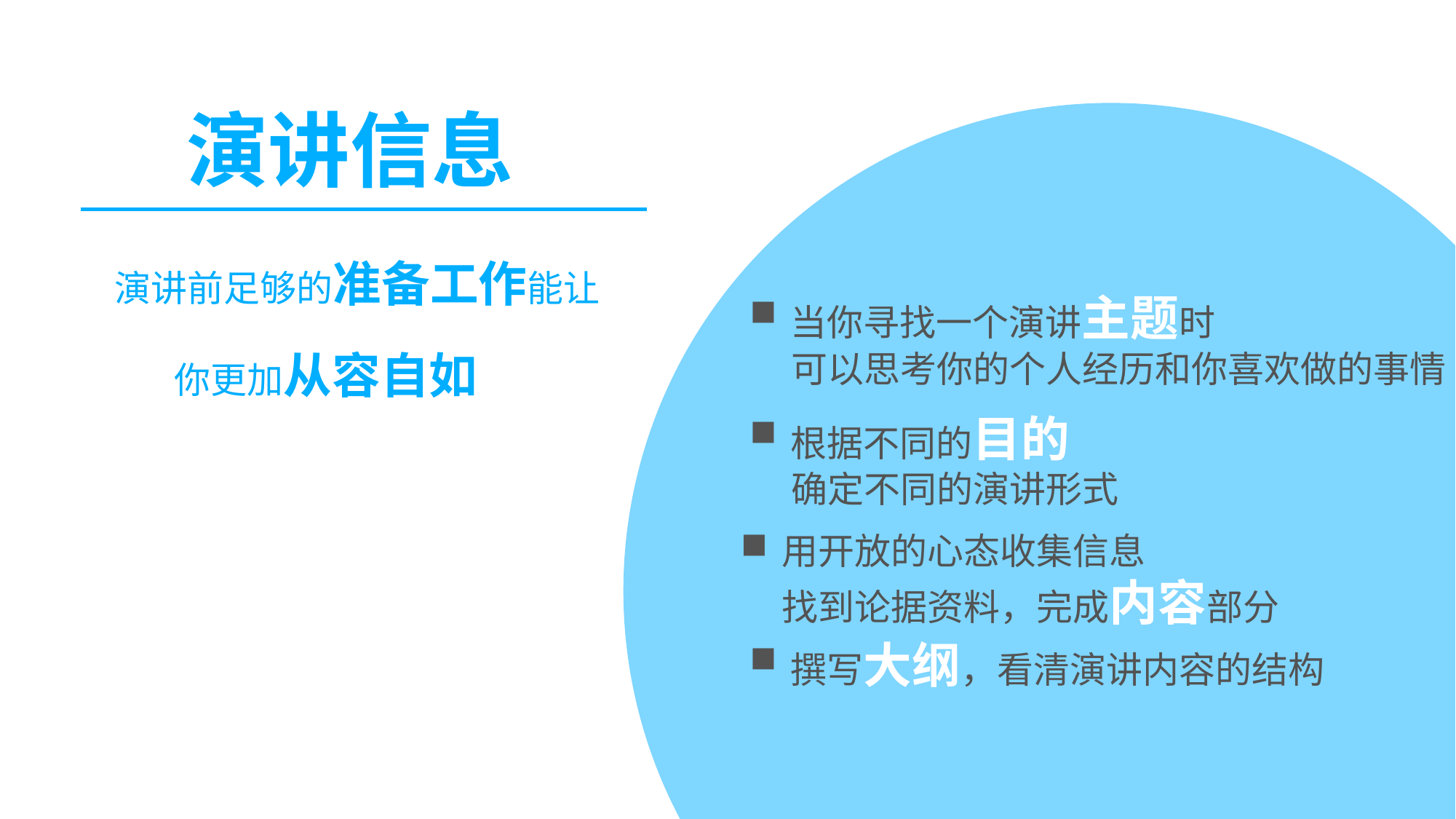

演讲信息

演讲前足够的准备工作能让
当你寻找一个演讲主题时
    可以思考你的个人经历和你喜欢做的事情
你更加从容自如
根据不同的目的
    确定不同的演讲形式
用开放的心态收集信息
    找到论据资料，完成内容部分
撰写大纲，看清演讲内容的结构